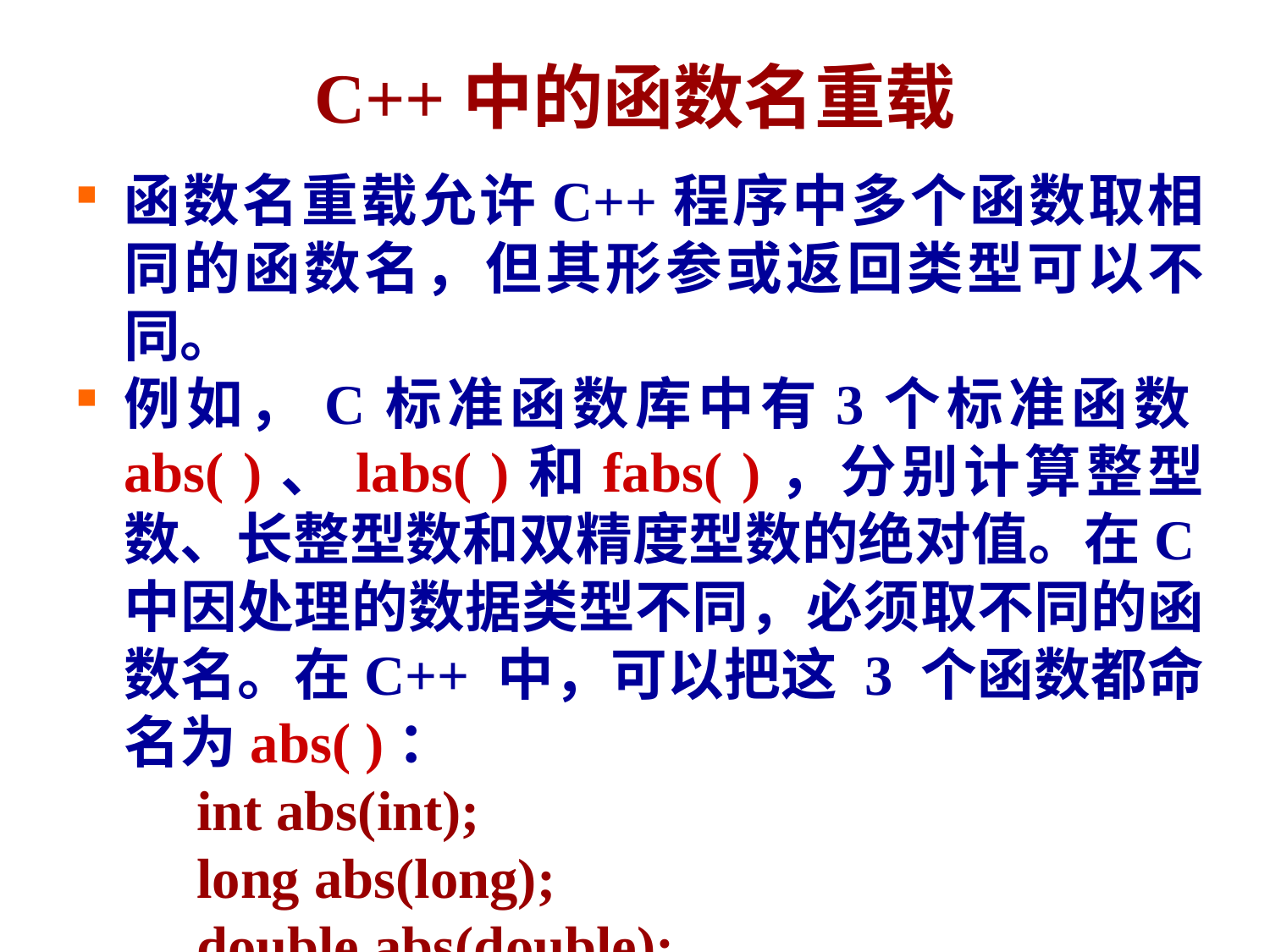

# C++中的函数名重载
函数名重载允许C++程序中多个函数取相同的函数名，但其形参或返回类型可以不同。
例如，C标准函数库中有3个标准函数abs( )、labs( )和fabs( )，分别计算整型数、长整型数和双精度型数的绝对值。在C中因处理的数据类型不同，必须取不同的函数名。在C++ 中，可以把这 3 个函数都命名为abs( )：
    int abs(int);
    long abs(long);
    double abs(double);
85